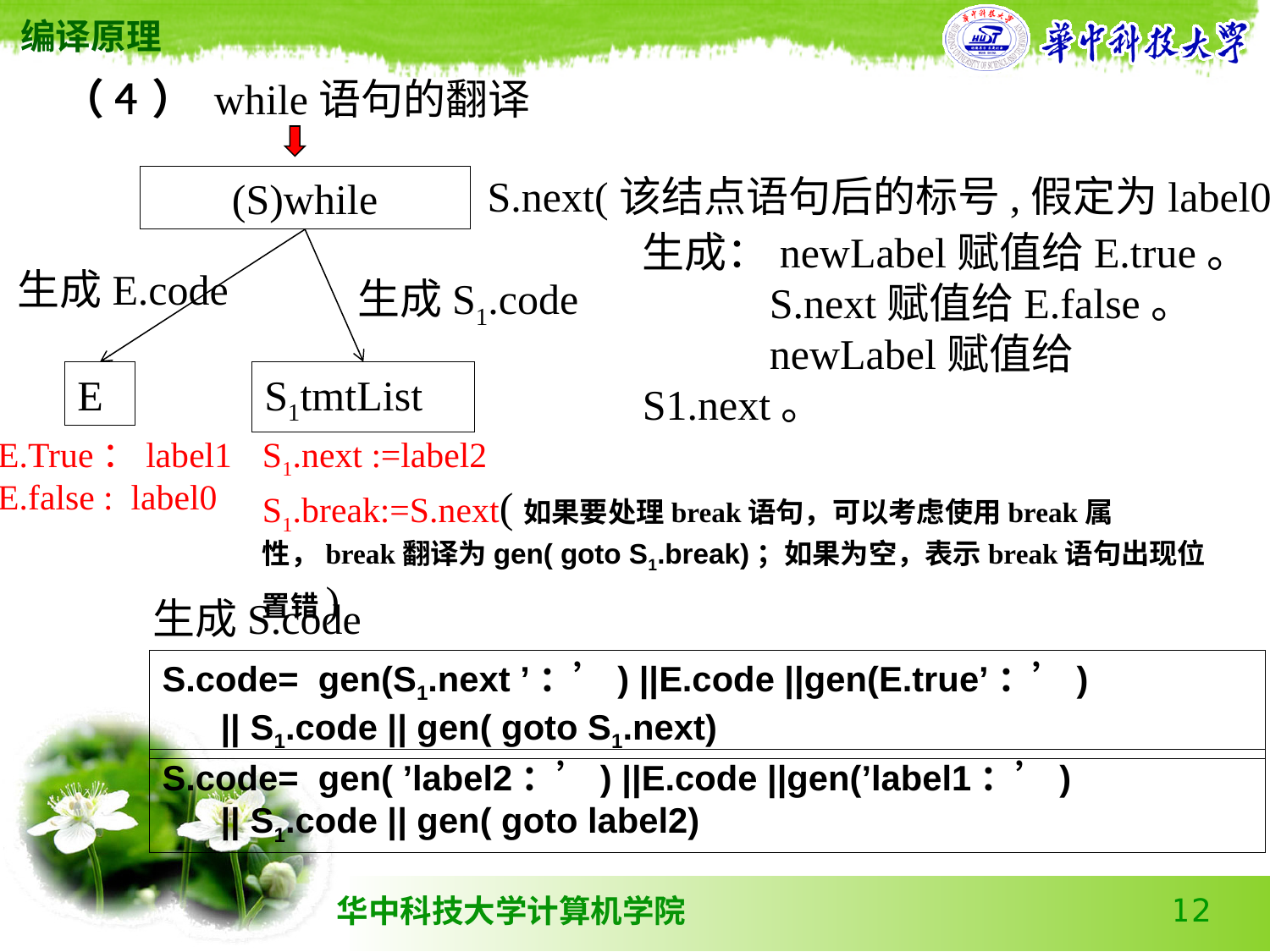

（4） while语句的翻译

S.next(该结点语句后的标号,假定为label0)
(S)while
生成：newLabel赋值给E.true。
            S.next赋值给E.false。
	newLabel赋值给S1.next。
生成E.code
生成S1.code
E
S1tmtList
E.True：label1
E.false :  label0
S1.next :=label2
S1.break:=S.next(如果要处理break语句，可以考虑使用break属性，break翻译为gen( goto S1.break)；如果为空，表示break语句出现位置错)
生成S.code
S.code=  gen(S1.next ’：’) ||E.code ||gen(E.true’：’)
      || S1.code || gen( goto S1.next)
S.code=  gen( ’label2：’) ||E.code ||gen(’label1：’)
      || S1.code || gen( goto label2)
12